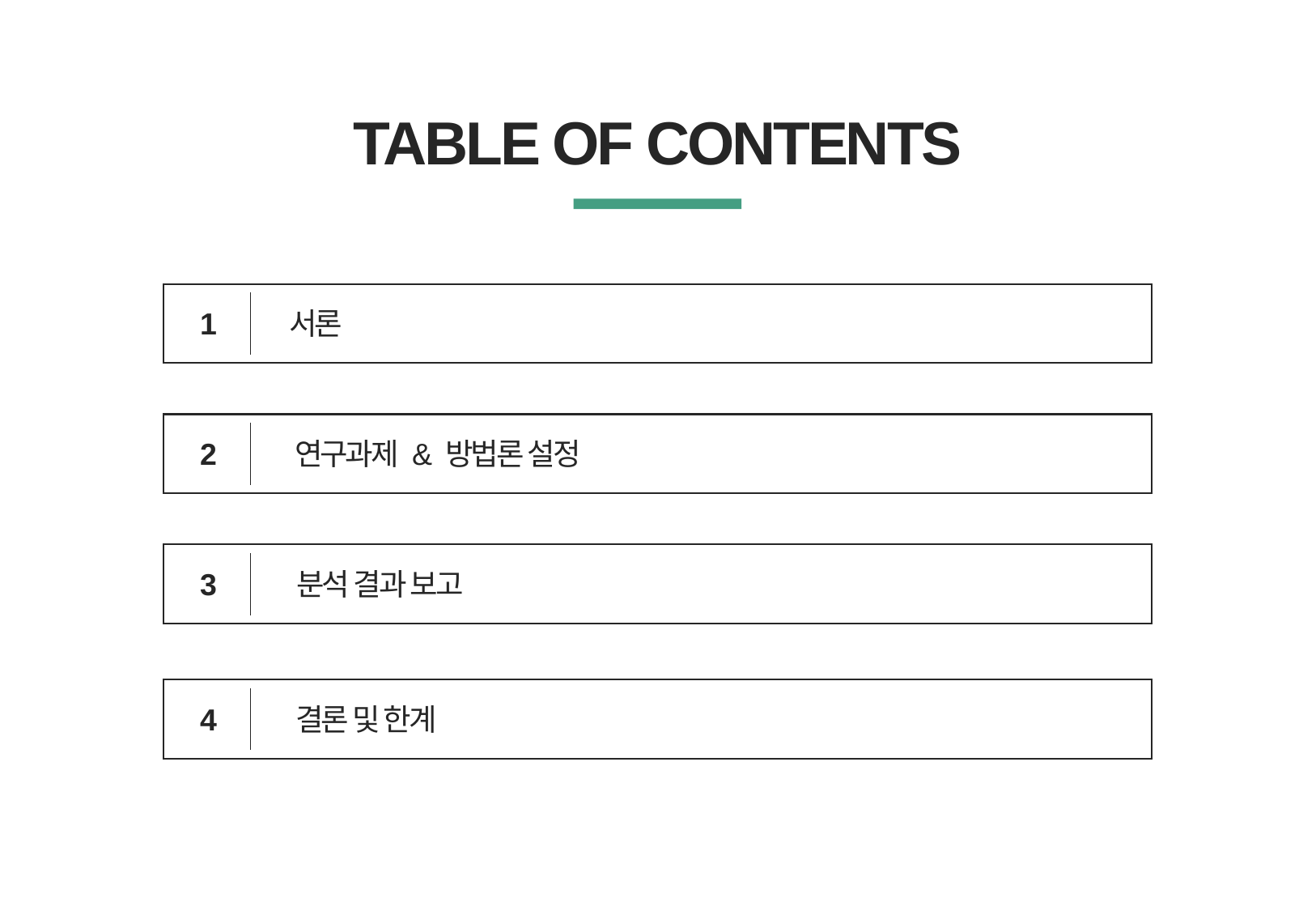

TABLE OF CONTENTS

1
서론

2
연구과제 & 방법론 설정

3
분석 결과 보고

4
결론 및 한계